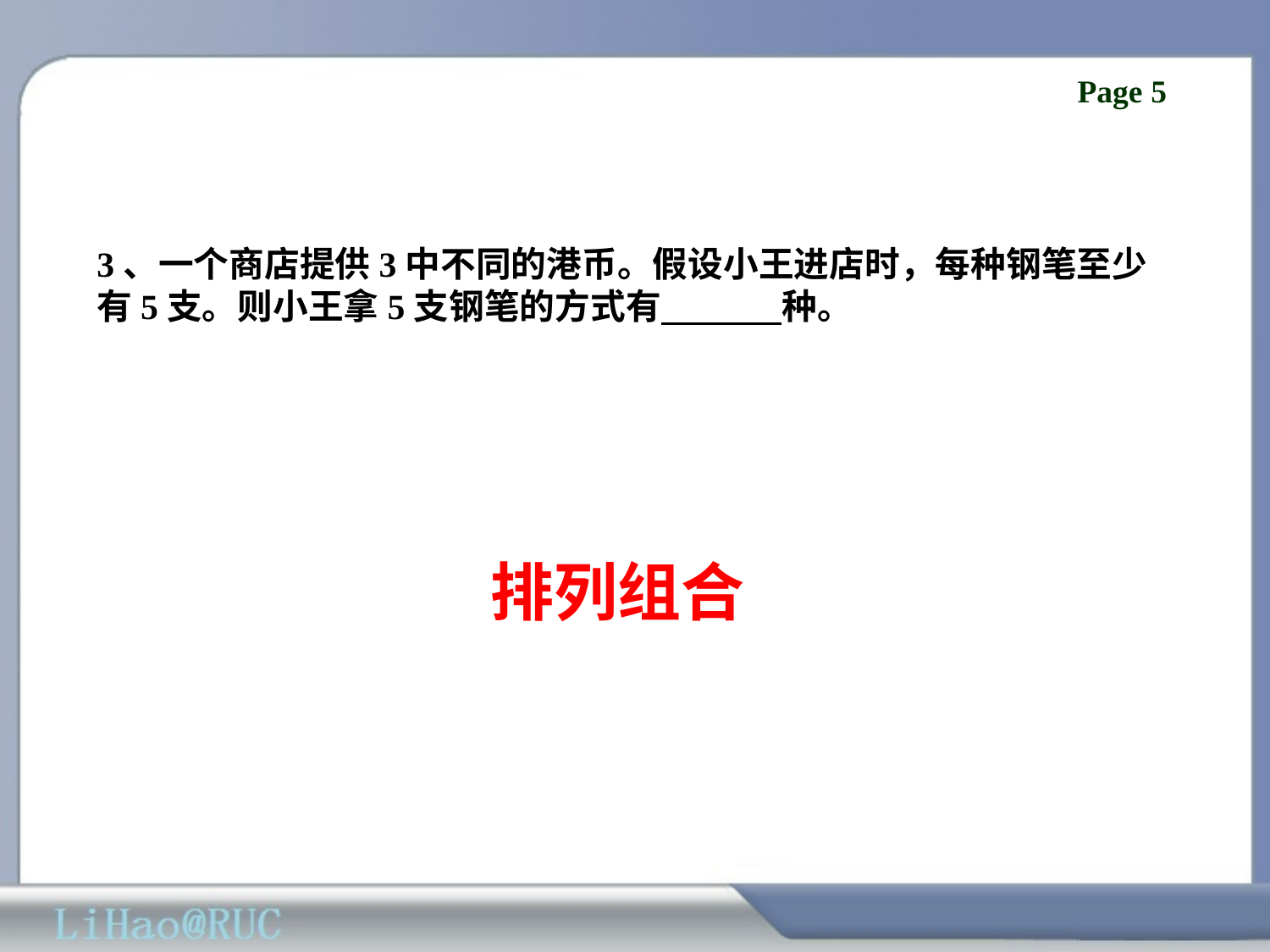

3、一个商店提供3中不同的港币。假设小王进店时，每种钢笔至少有5支。则小王拿5支钢笔的方式有               种。
排列组合